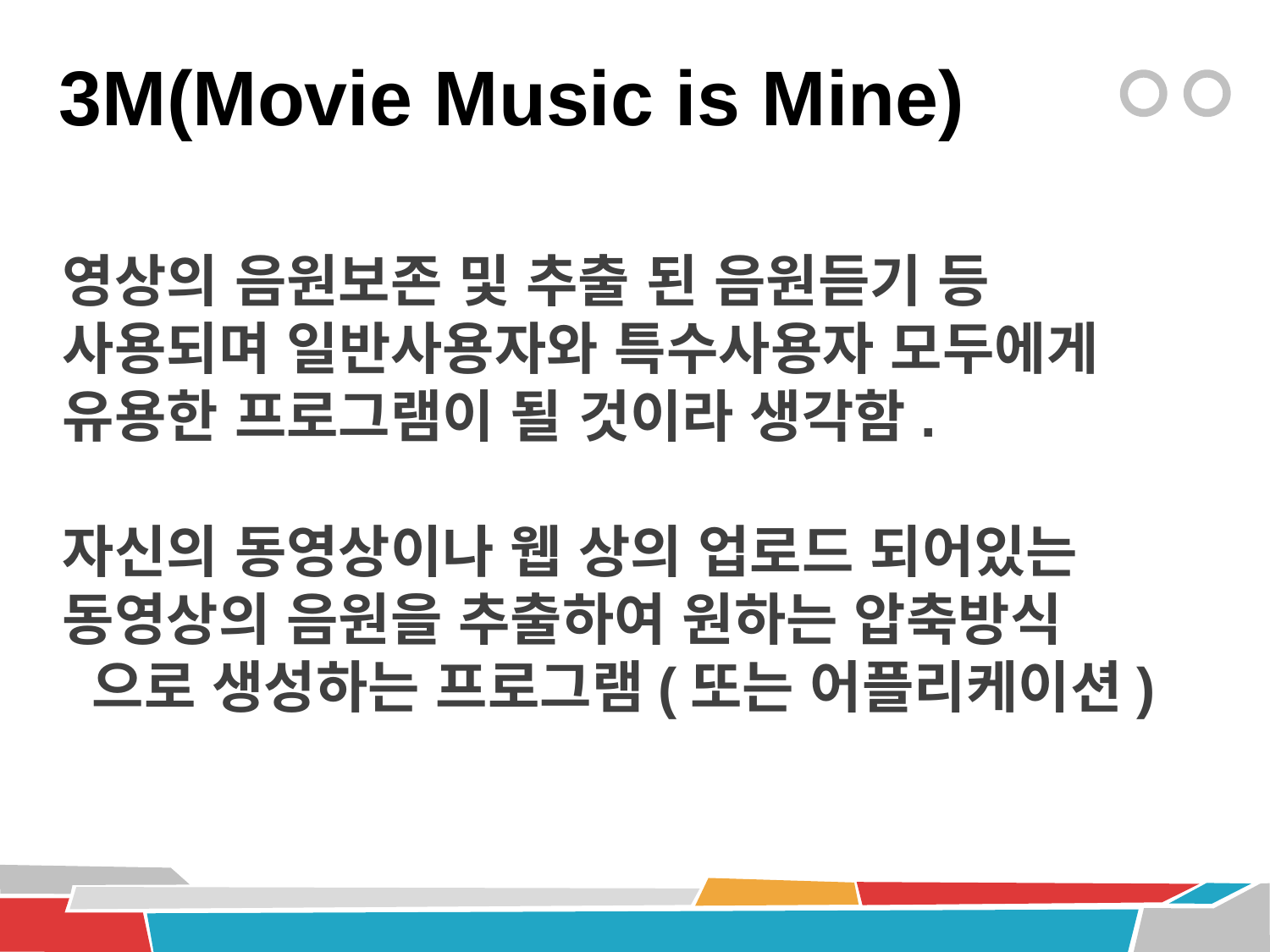

# 3M(Movie Music is Mine)
영상의 음원보존 및 추출 된 음원듣기 등
사용되며 일반사용자와 특수사용자 모두에게 유용한 프로그램이 될 것이라 생각함.

자신의 동영상이나 웹 상의 업로드 되어있는
동영상의 음원을 추출하여 원하는 압축방식
 으로 생성하는 프로그램(또는 어플리케이션)